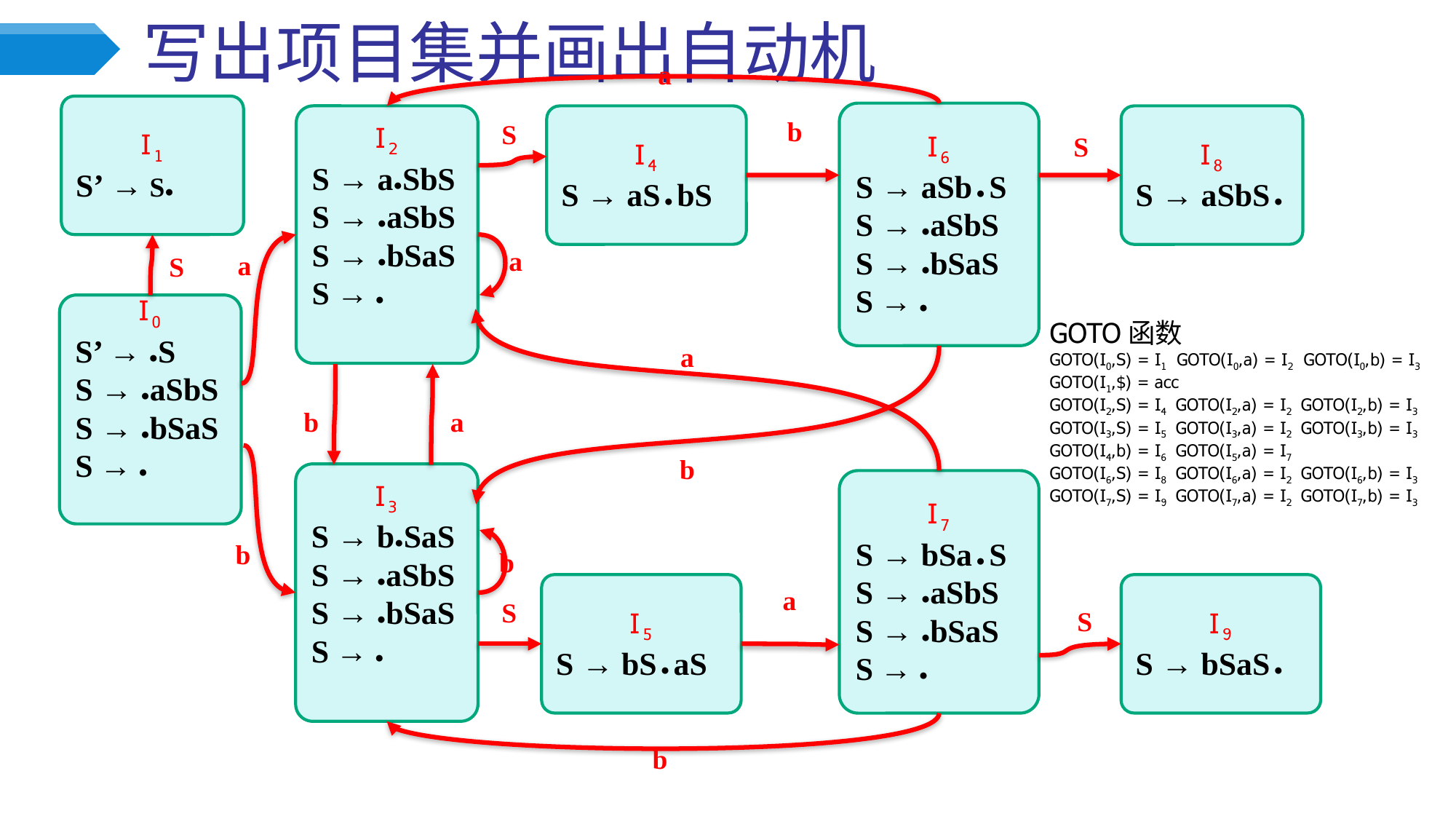

# 写出项目集并画出自动机
a
b
S
S
a
a
S
a
b
a
b
b
b
a
S
S
b

I1
S’ → S●

I6
S → aSb ● S
S → ●aSbS
S → ●bSaS
S → ●

I2
S → a●SbS
S → ●aSbS
S → ●bSaS
S → ●

I8
S → aSbS ●

I4
S → aS ● bS

I0
S’ → ●S
S → ●aSbS
S → ●bSaS
S → ●

I3
S → b●SaS
S → ●aSbS
S → ●bSaS
S → ●

I7
S → bSa ● S
S → ●aSbS
S → ●bSaS
S → ●

I5
S → bS ● aS

I9
S → bSaS ●
GOTO函数
GOTO(I0,S) = I1  GOTO(I0,a) = I2  GOTO(I0,b) = I3
GOTO(I1,$) = acc
GOTO(I2,S) = I4   GOTO(I2,a) = I2   GOTO(I2,b) = I3
GOTO(I3,S) = I5   GOTO(I3,a) = I2   GOTO(I3,b) = I3
GOTO(I4,b) = I6   GOTO(I5,a) = I7
GOTO(I6,S) = I8   GOTO(I6,a) = I2   GOTO(I6,b) = I3
GOTO(I7,S) = I9   GOTO(I7,a) = I2   GOTO(I7,b) = I3